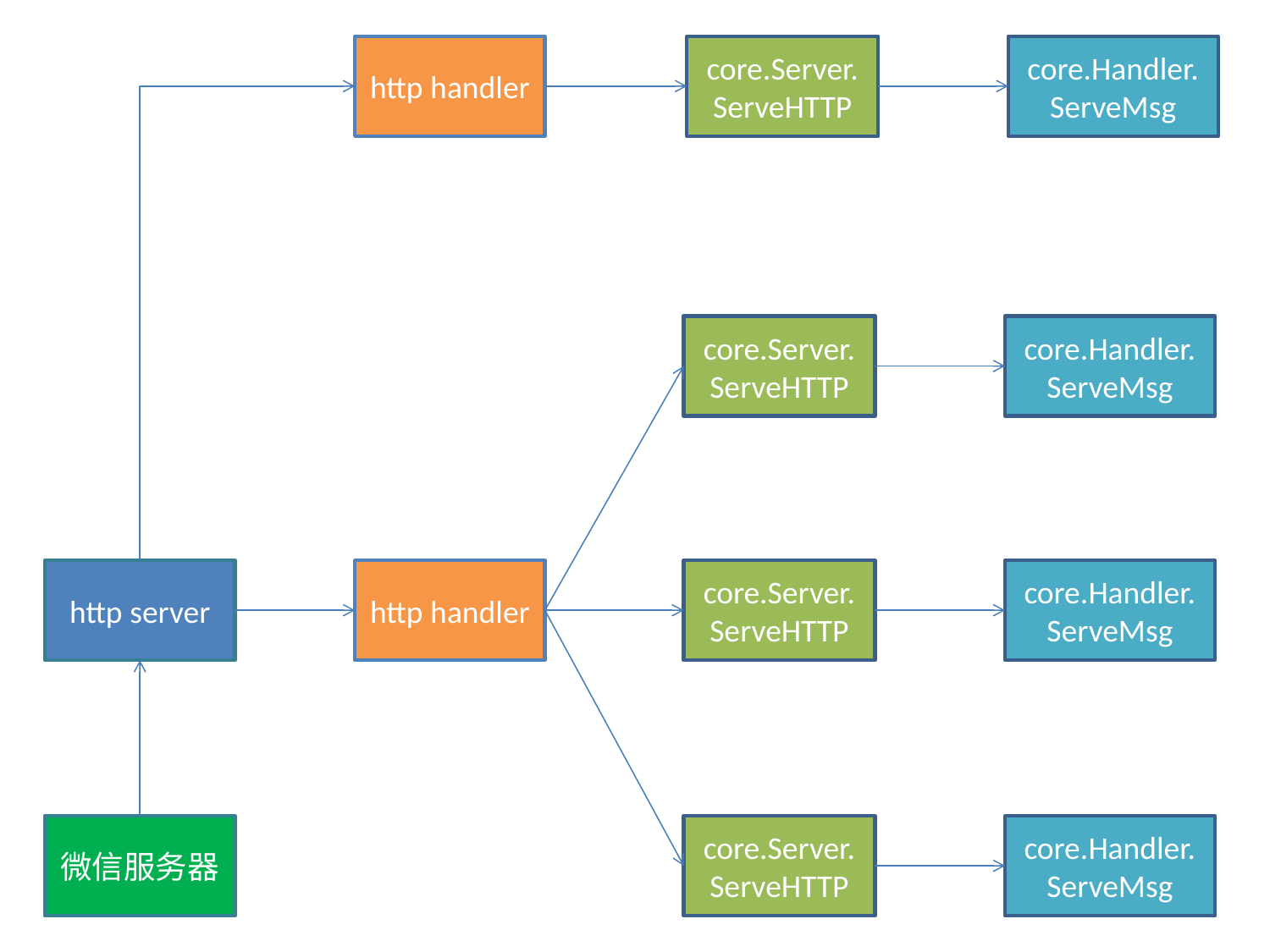

http handler
core.Server.
ServeHTTP
core.Handler.
ServeMsg
core.Server.
ServeHTTP
core.Handler.
ServeMsg
http server
http handler
core.Server.
ServeHTTP
core.Handler.
ServeMsg
微信服务器
core.Server.
ServeHTTP
core.Handler.
ServeMsg